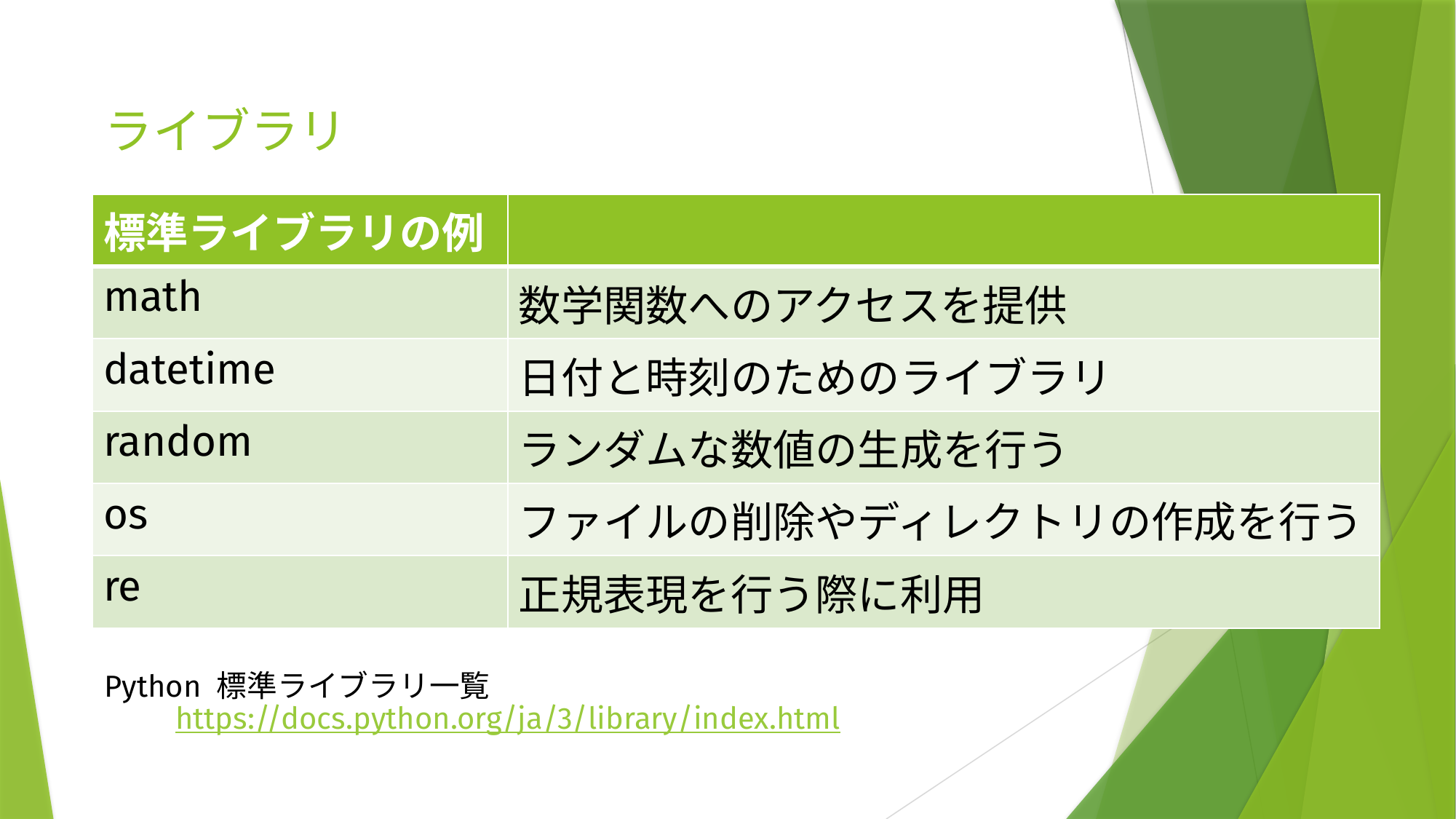

ライブラリ
| 標準ライブラリの例 |  |
| --- | --- |
| math | 数学関数へのアクセスを提供 |
| datetime | 日付と時刻のためのライブラリ |
| random | ランダムな数値の生成を行う |
| os | ファイルの削除やディレクトリの作成を行う |
| re | 正規表現を行う際に利用 |
Python 標準ライブラリ一覧
https://docs.python.org/ja/3/library/index.html